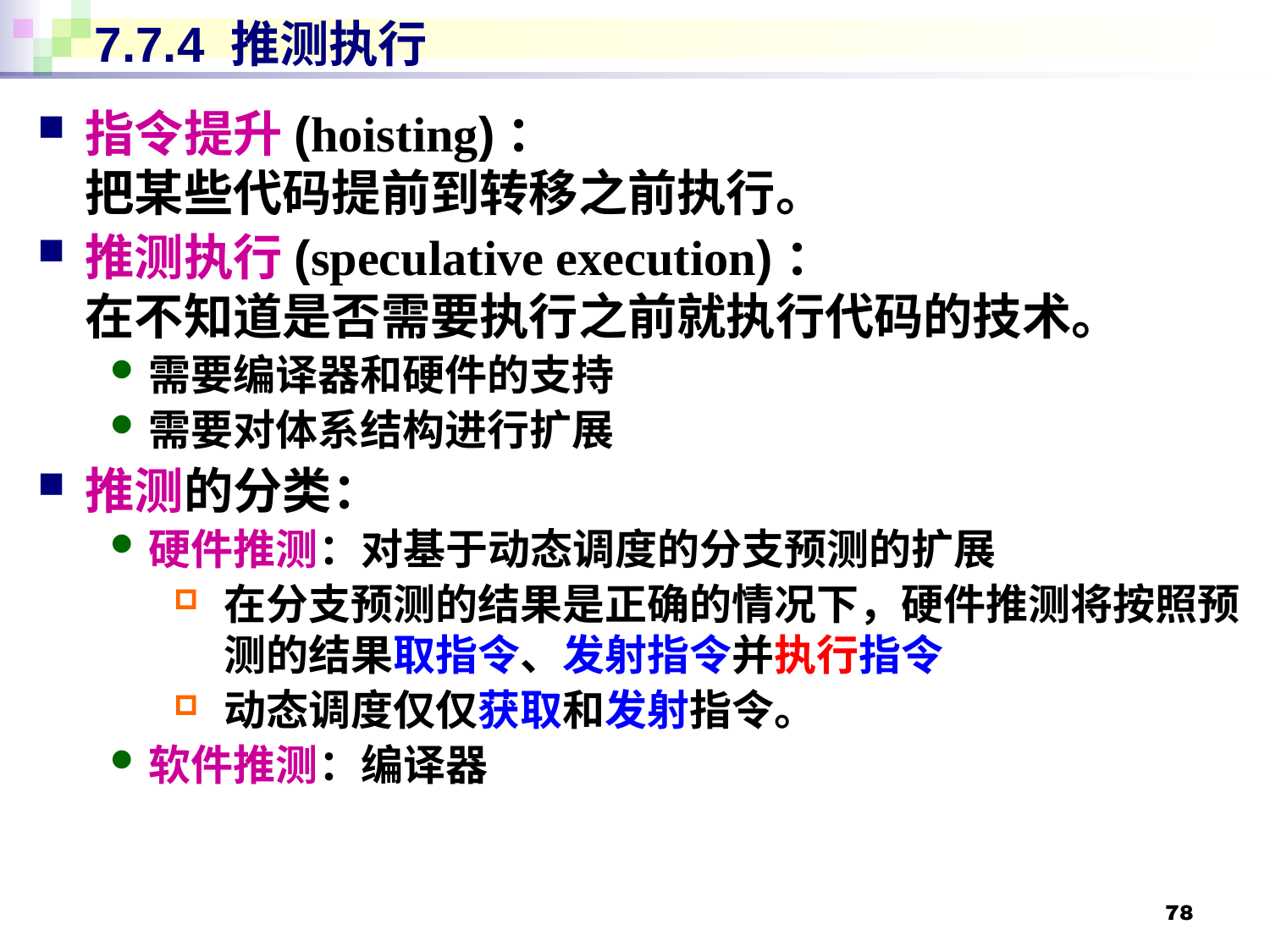

# 7.7.4 推测执行
指令提升(hoisting)：
把某些代码提前到转移之前执行。
推测执行(speculative execution)：
在不知道是否需要执行之前就执行代码的技术。
需要编译器和硬件的支持
需要对体系结构进行扩展
推测的分类：
硬件推测：对基于动态调度的分支预测的扩展
在分支预测的结果是正确的情况下，硬件推测将按照预测的结果取指令、发射指令并执行指令
动态调度仅仅获取和发射指令。
软件推测：编译器
78